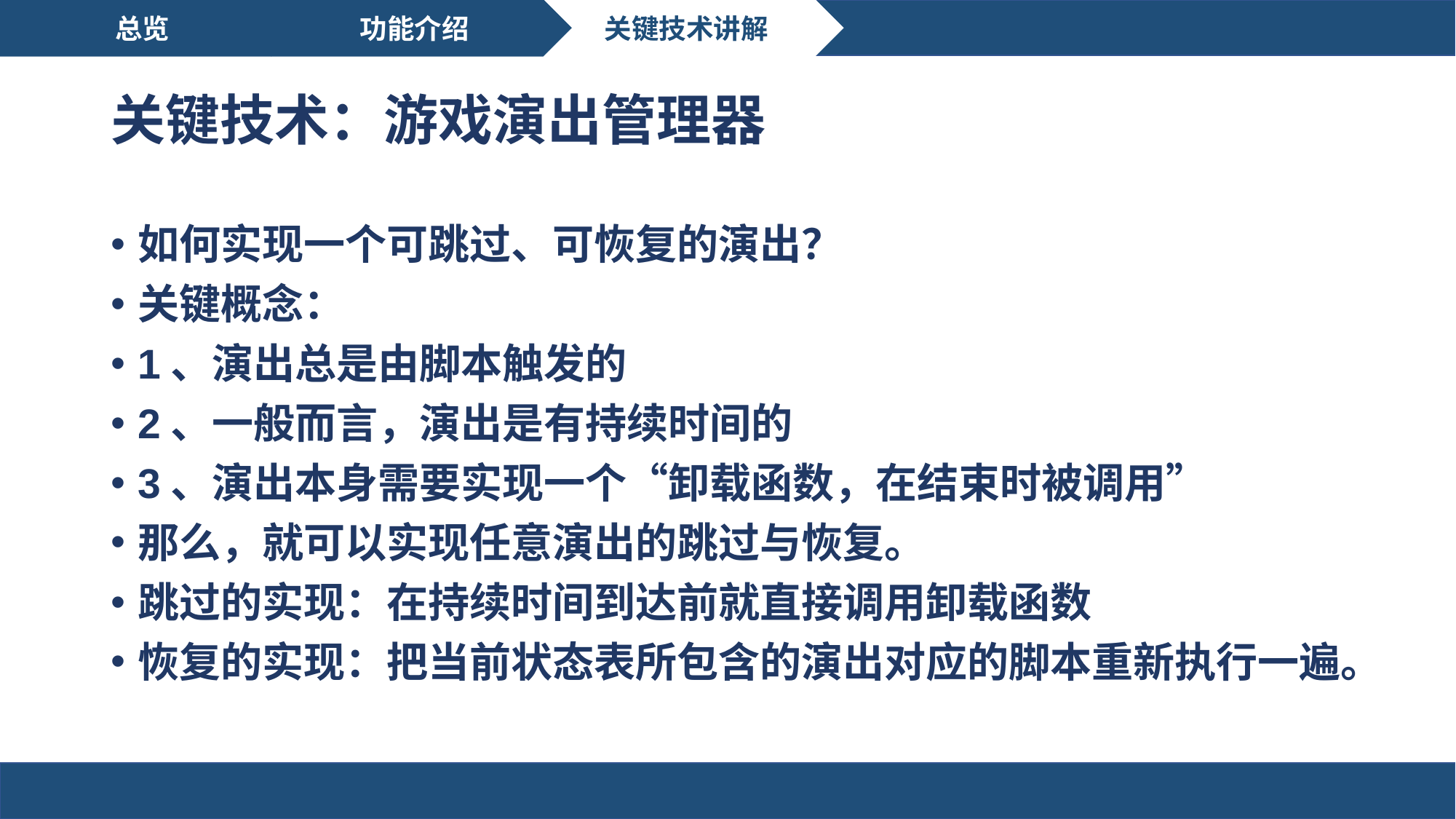

总览
功能介绍
关键技术讲解
# 关键技术：游戏演出管理器
如何实现一个可跳过、可恢复的演出？
关键概念：
1、演出总是由脚本触发的
2、一般而言，演出是有持续时间的
3、演出本身需要实现一个“卸载函数，在结束时被调用”
那么，就可以实现任意演出的跳过与恢复。
跳过的实现：在持续时间到达前就直接调用卸载函数
恢复的实现：把当前状态表所包含的演出对应的脚本重新执行一遍。